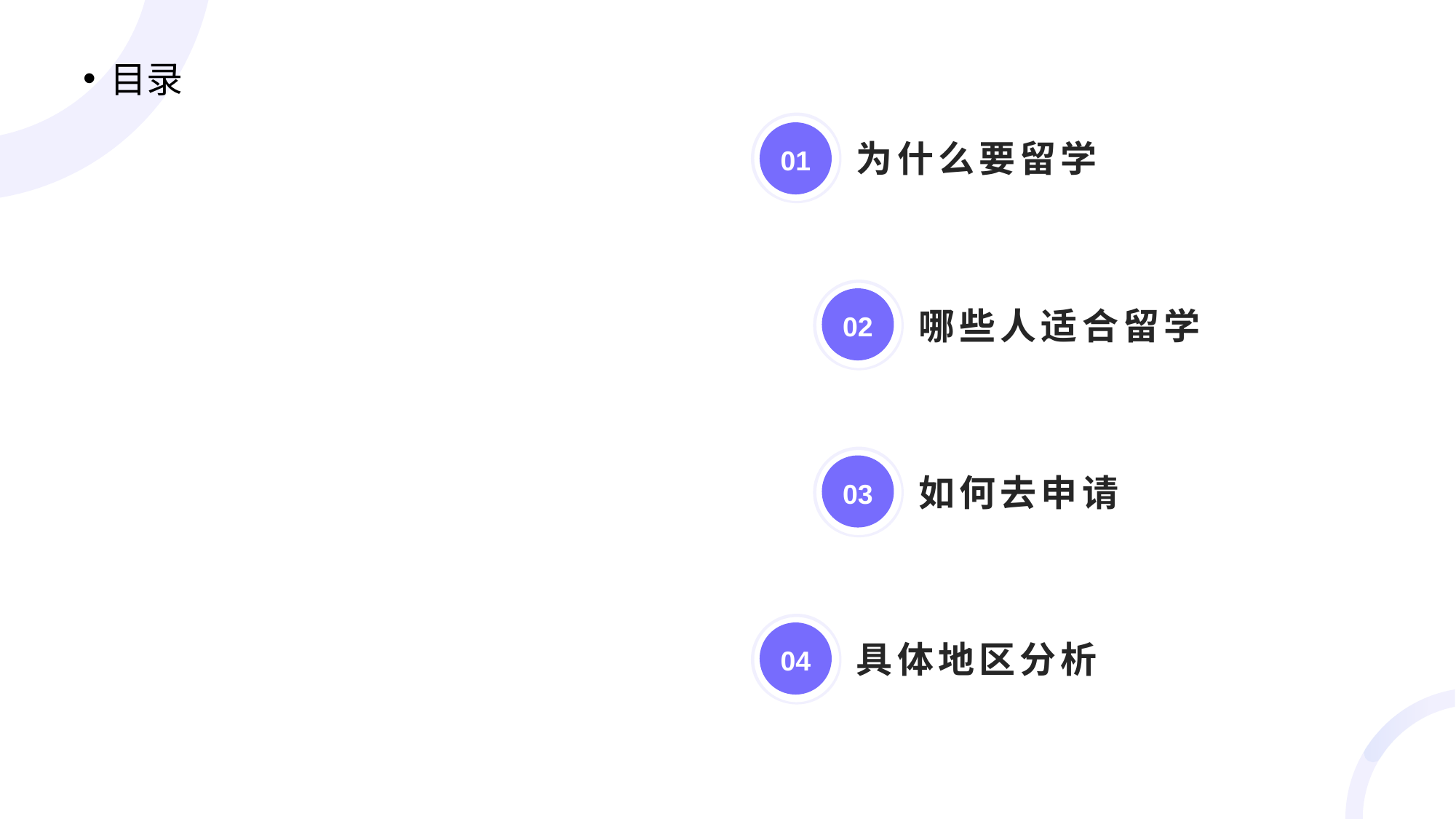

目录

01
为什么要留学

02
哪些人适合留学

03
如何去申请

04
具体地区分析